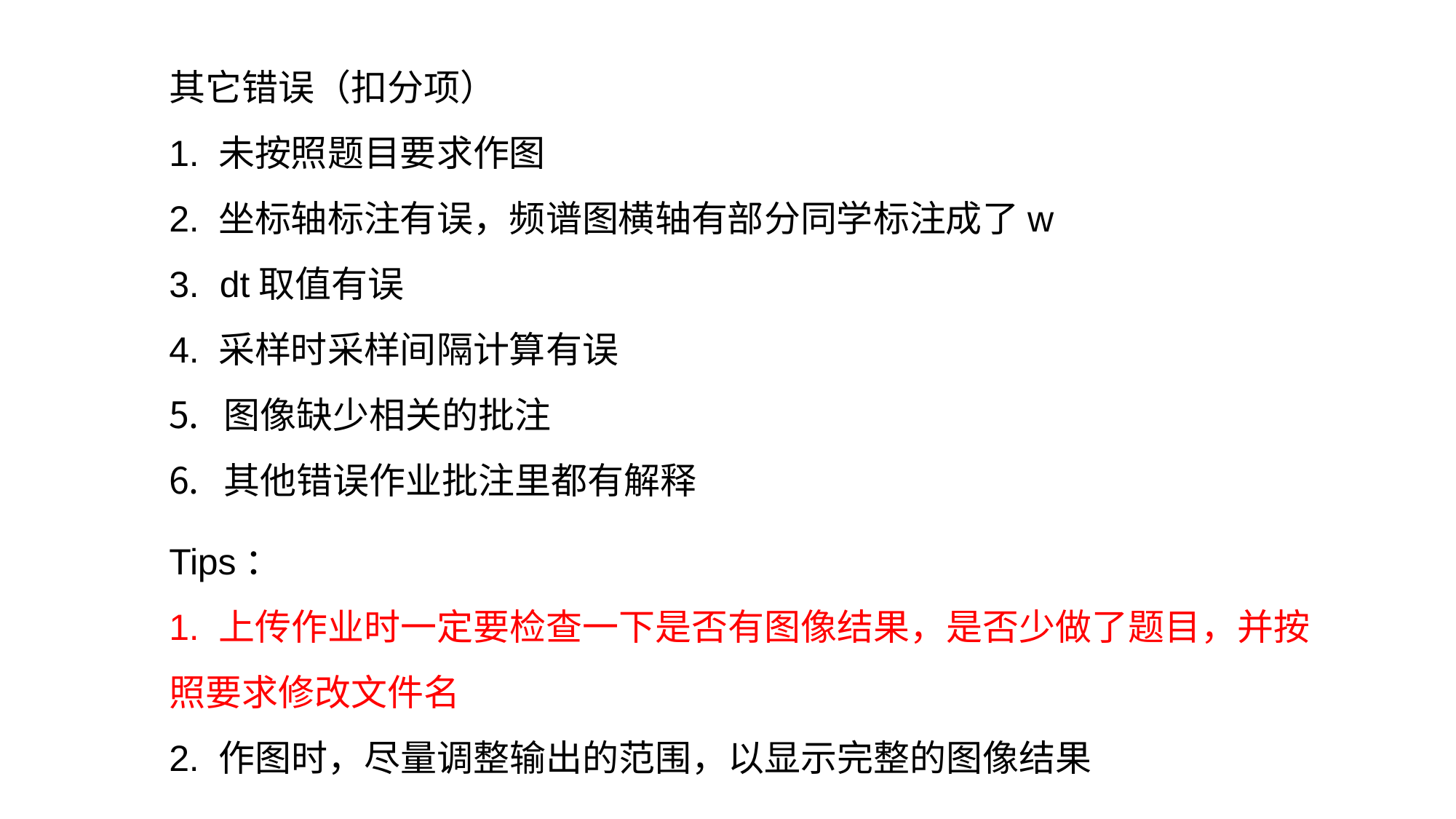

其它错误（扣分项）
1. 未按照题目要求作图
2. 坐标轴标注有误，频谱图横轴有部分同学标注成了w
3.  dt取值有误
4. 采样时采样间隔计算有误
图像缺少相关的批注
其他错误作业批注里都有解释
Tips：
1. 上传作业时一定要检查一下是否有图像结果，是否少做了题目，并按照要求修改文件名
2. 作图时，尽量调整输出的范围，以显示完整的图像结果